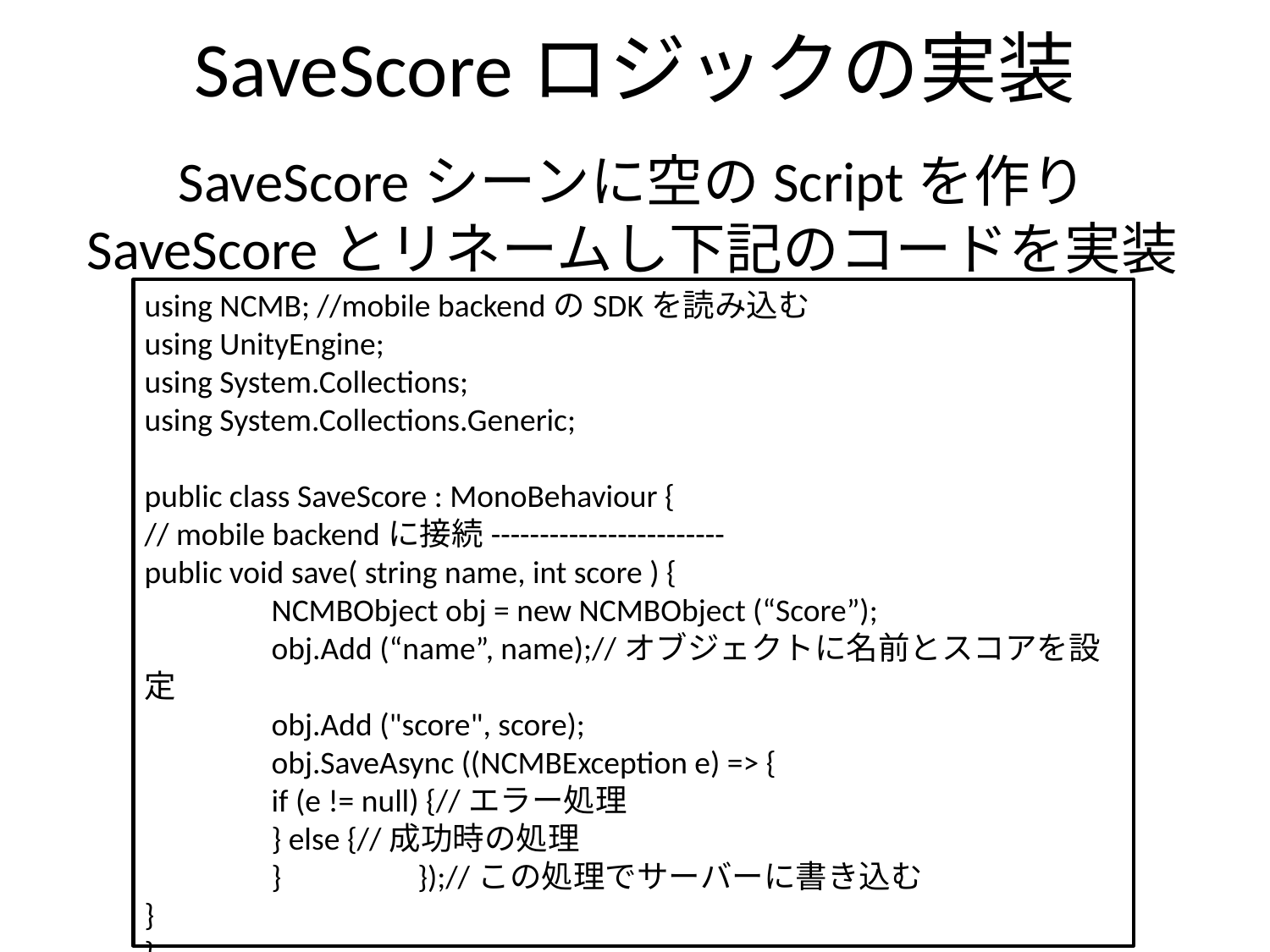

# SaveScoreロジックの実装
SaveScoreシーンに空のScriptを作り
SaveScoreとリネームし下記のコードを実装
using NCMB; //mobile backendのSDKを読み込む
using UnityEngine;
using System.Collections;
using System.Collections.Generic;

public class SaveScore : MonoBehaviour {
// mobile backendに接続------------------------
public void save( string name, int score ) {
	NCMBObject obj = new NCMBObject (“Score”);
	obj.Add (“name”, name);//オブジェクトに名前とスコアを設定
	obj.Add ("score", score);
	obj.SaveAsync ((NCMBException e) => {
	if (e != null) {//エラー処理
	} else {//成功時の処理
	}                   });//この処理でサーバーに書き込む
}
}